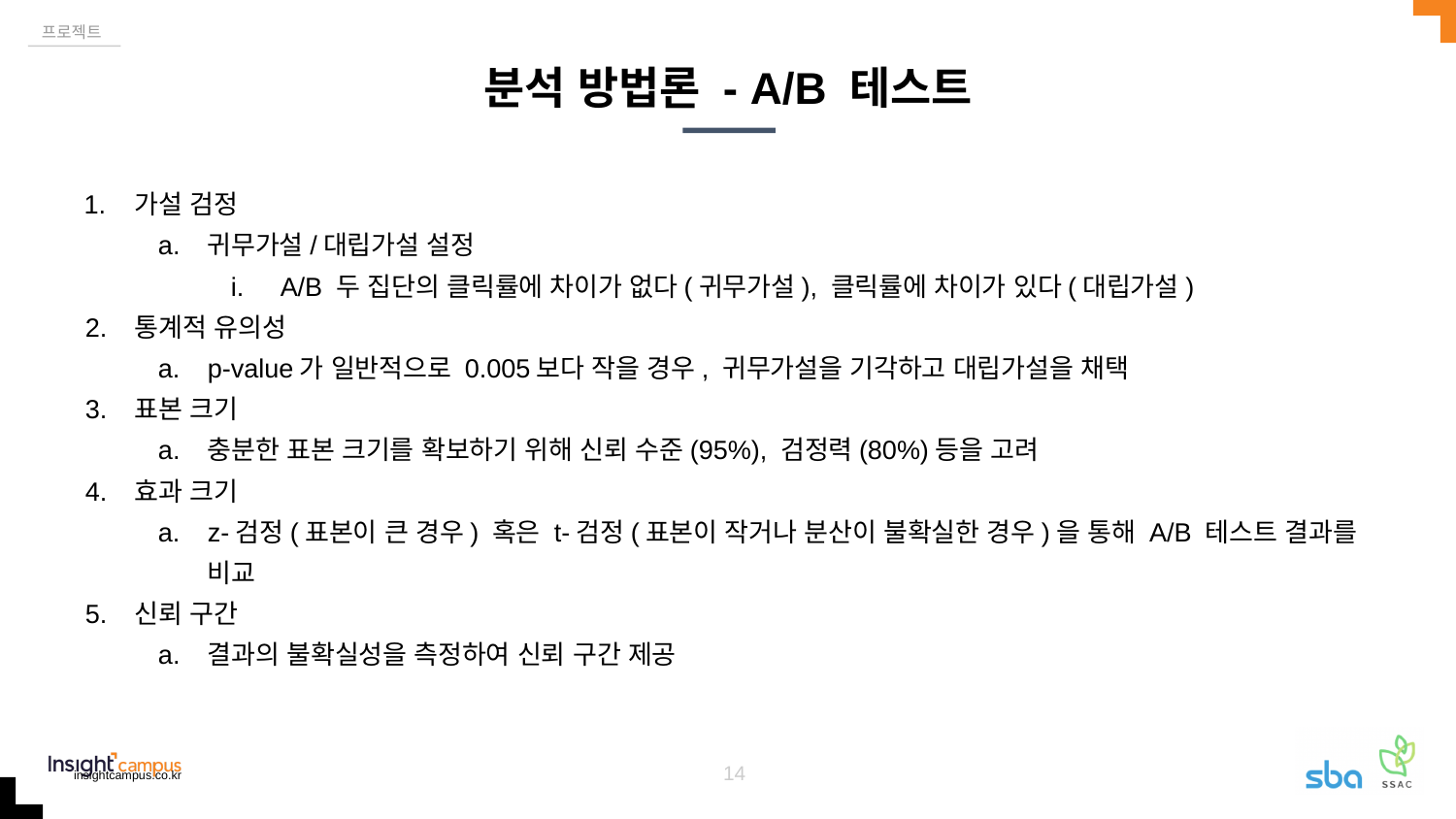

프로젝트
# 분석 방법론 - A/B 테스트
가설 검정
귀무가설/대립가설 설정
A/B 두 집단의 클릭률에 차이가 없다(귀무가설), 클릭률에 차이가 있다(대립가설)
통계적 유의성
p-value가 일반적으로 0.005보다 작을 경우, 귀무가설을 기각하고 대립가설을 채택
표본 크기
충분한 표본 크기를 확보하기 위해 신뢰 수준(95%), 검정력(80%)등을 고려
효과 크기
z-검정(표본이 큰 경우) 혹은 t-검정(표본이 작거나 분산이 불확실한 경우)을 통해 A/B 테스트 결과를 비교
신뢰 구간
결과의 불확실성을 측정하여 신뢰 구간 제공
14